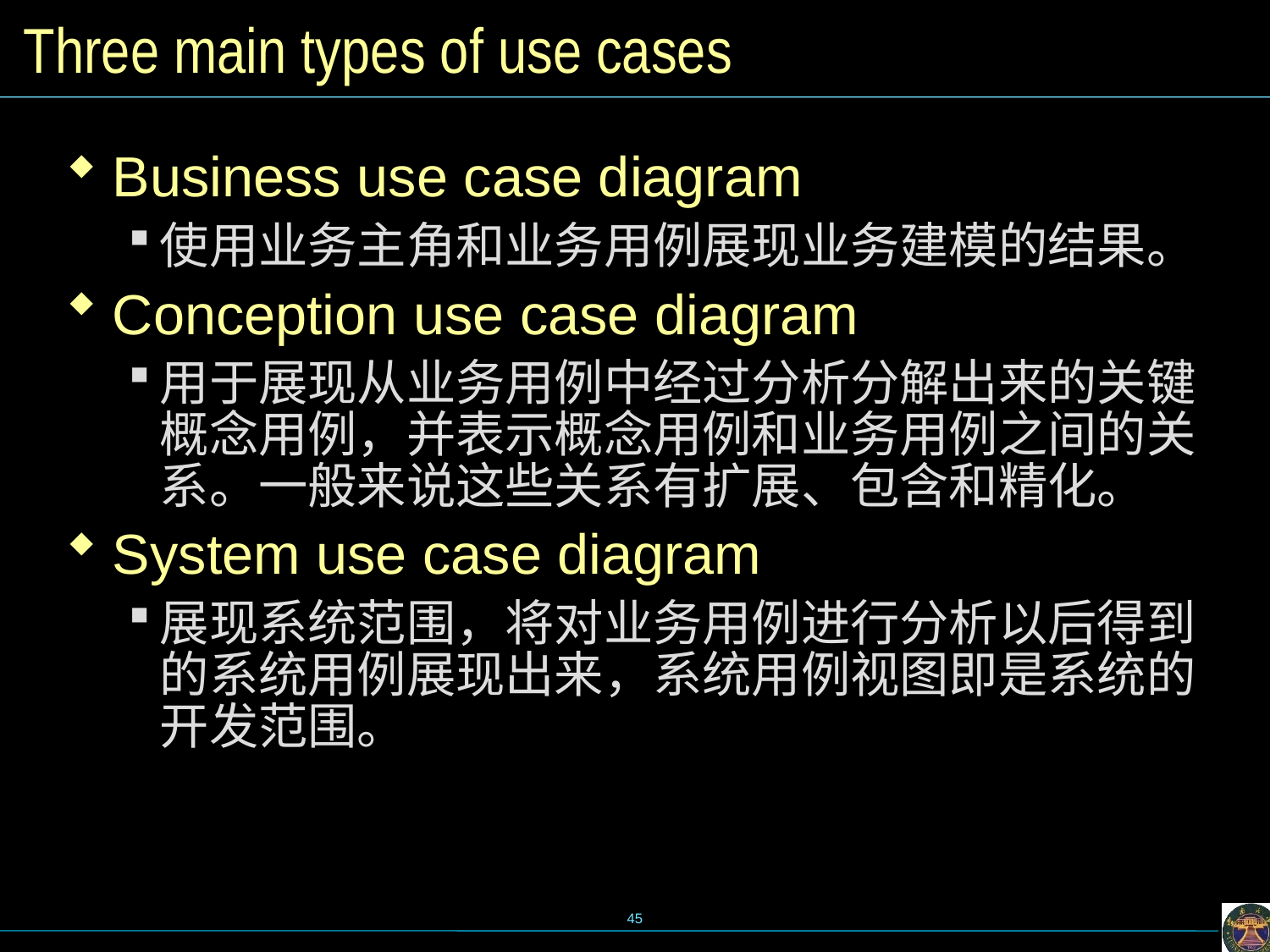

# Three main types of use cases
Business use case diagram
使用业务主角和业务用例展现业务建模的结果。
Conception use case diagram
用于展现从业务用例中经过分析分解出来的关键概念用例，并表示概念用例和业务用例之间的关系。一般来说这些关系有扩展、包含和精化。
System use case diagram
展现系统范围，将对业务用例进行分析以后得到的系统用例展现出来，系统用例视图即是系统的开发范围。